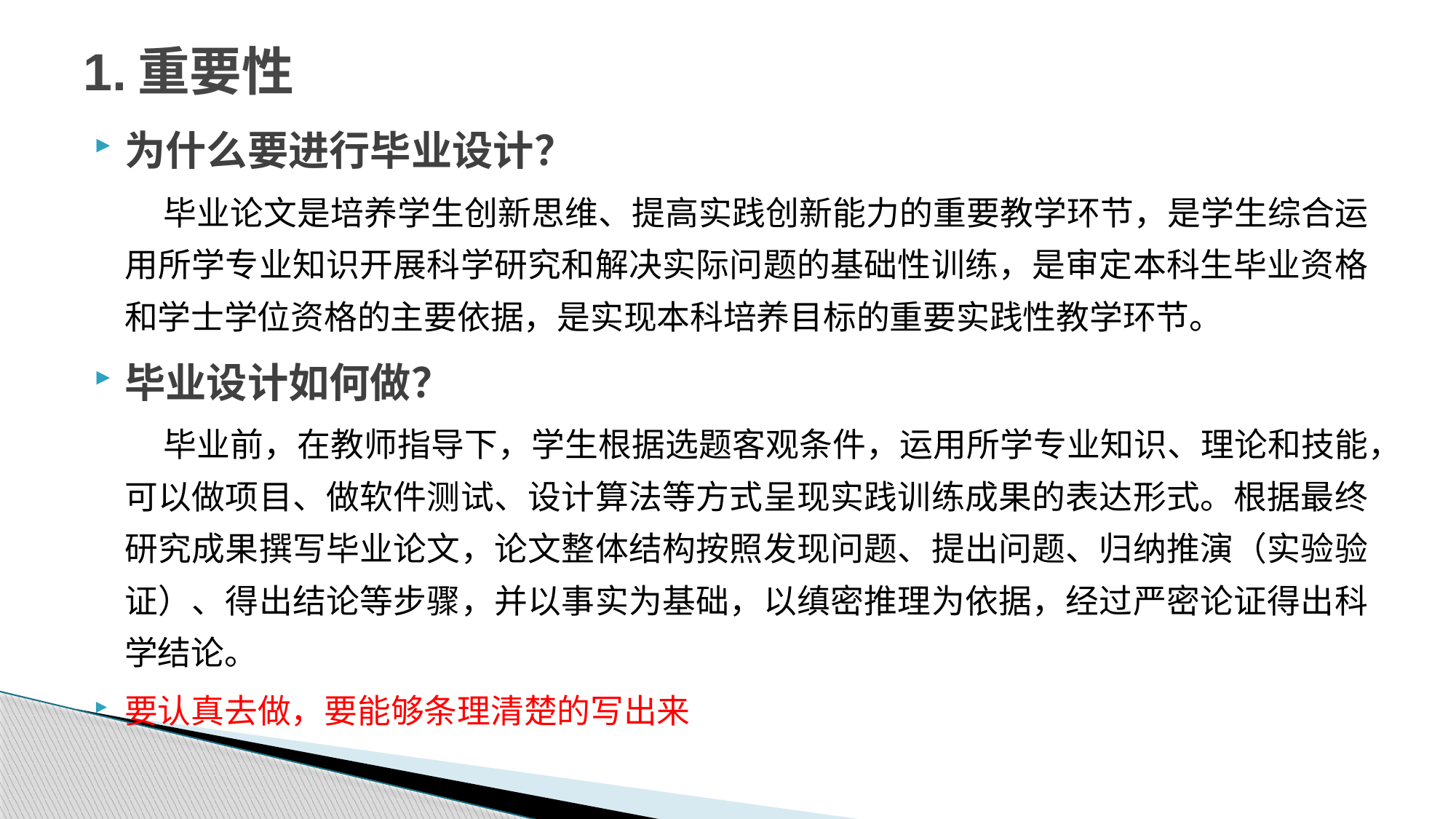

# 1.重要性
为什么要进行毕业设计？
    毕业论文是培养学生创新思维、提高实践创新能力的重要教学环节，是学生综合运用所学专业知识开展科学研究和解决实际问题的基础性训练，是审定本科生毕业资格和学士学位资格的主要依据，是实现本科培养目标的重要实践性教学环节。
毕业设计如何做？
    毕业前，在教师指导下，学生根据选题客观条件，运用所学专业知识、理论和技能，可以做项目、做软件测试、设计算法等方式呈现实践训练成果的表达形式。根据最终研究成果撰写毕业论文，论文整体结构按照发现问题、提出问题、归纳推演（实验验证）、得出结论等步骤，并以事实为基础，以缜密推理为依据，经过严密论证得出科学结论。
要认真去做，要能够条理清楚的写出来